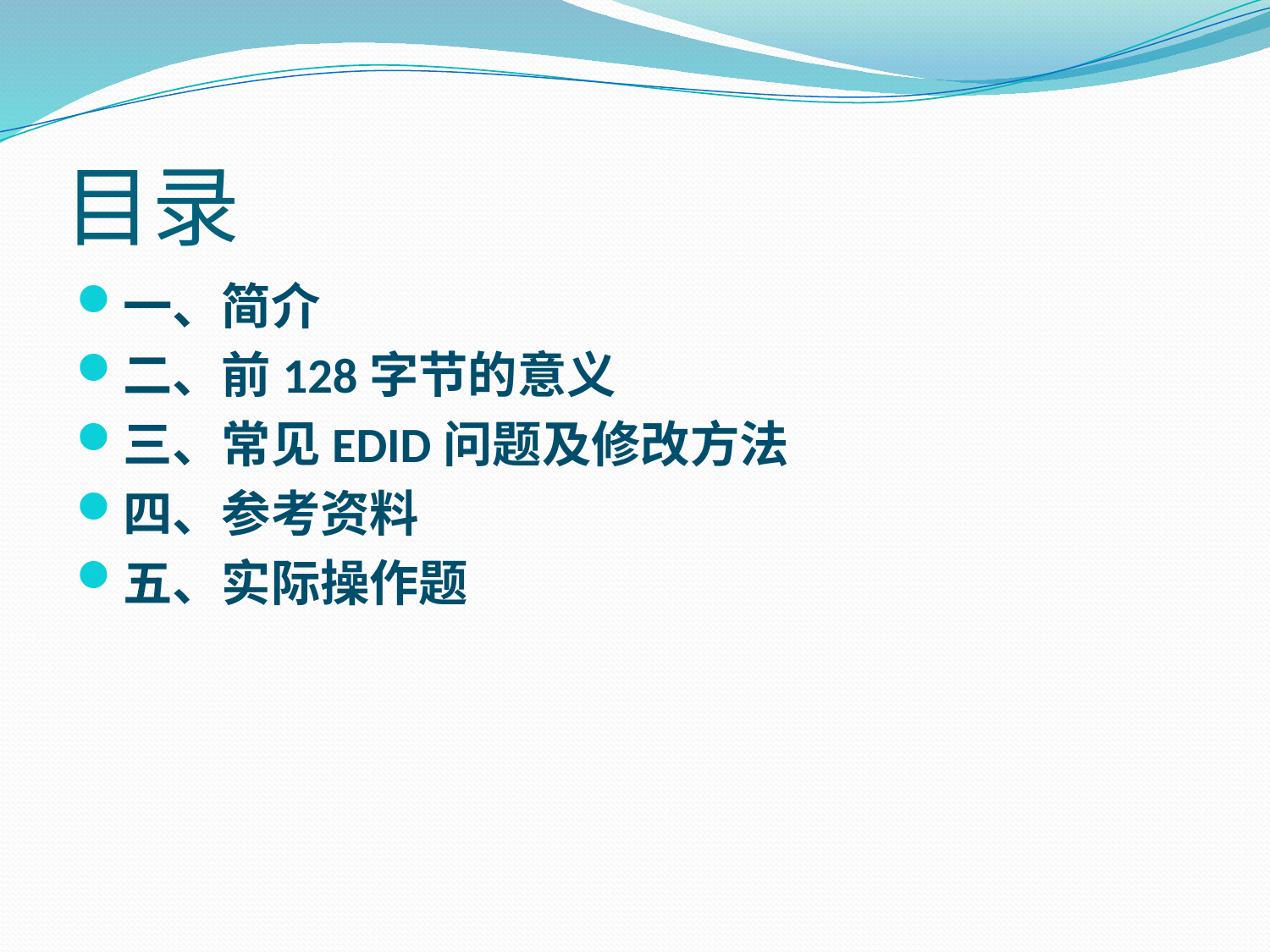

# 目录
一、简介
二、前128字节的意义
三、常见EDID问题及修改方法
四、参考资料
五、实际操作题